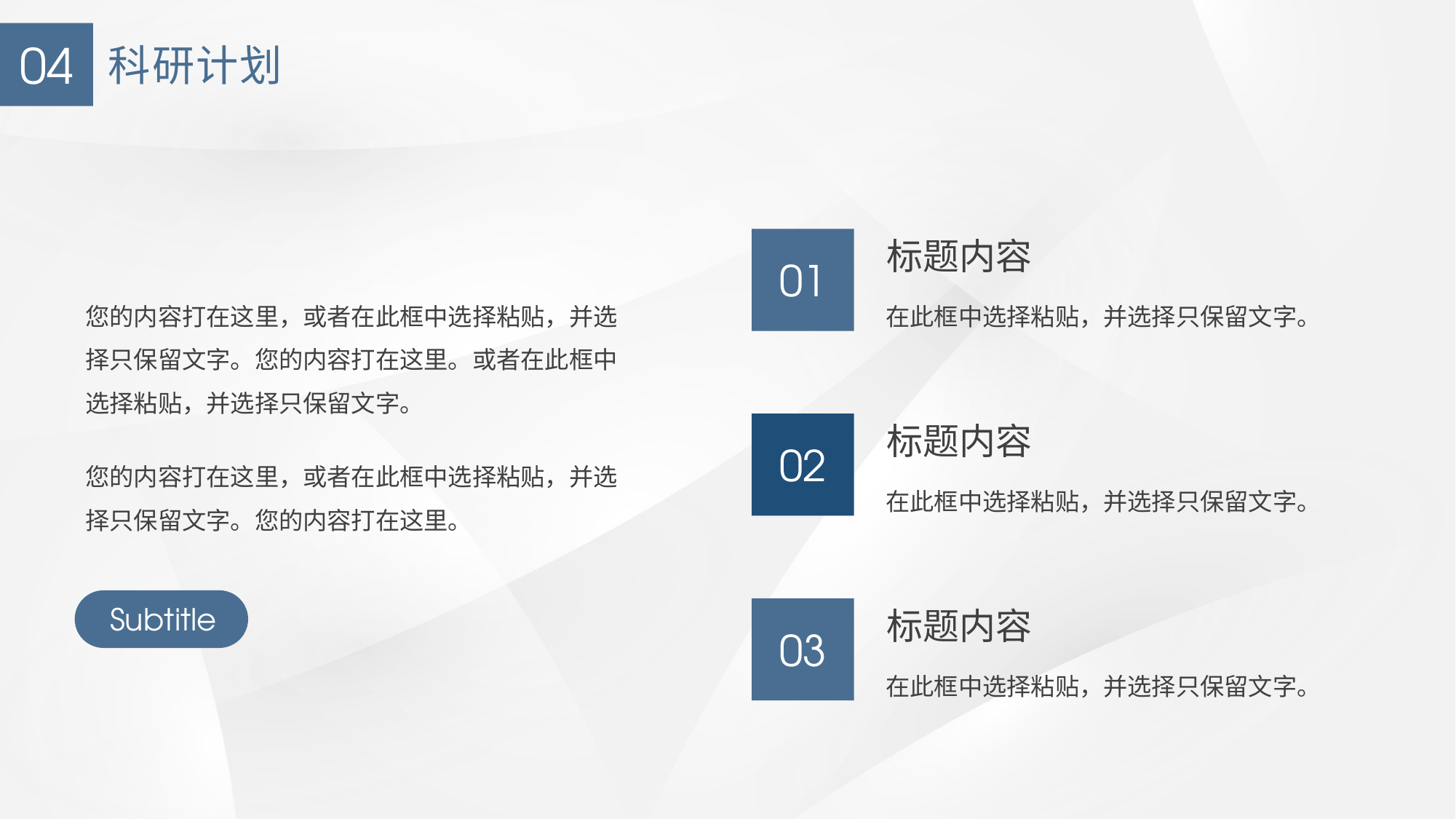

04
科研计划
标题内容
在此框中选择粘贴，并选择只保留文字。
01
标题内容
在此框中选择粘贴，并选择只保留文字。
02
标题内容
在此框中选择粘贴，并选择只保留文字。
03
您的内容打在这里，或者在此框中选择粘贴，并选择只保留文字。您的内容打在这里。或者在此框中选择粘贴，并选择只保留文字。
您的内容打在这里，或者在此框中选择粘贴，并选择只保留文字。您的内容打在这里。

Subtitle